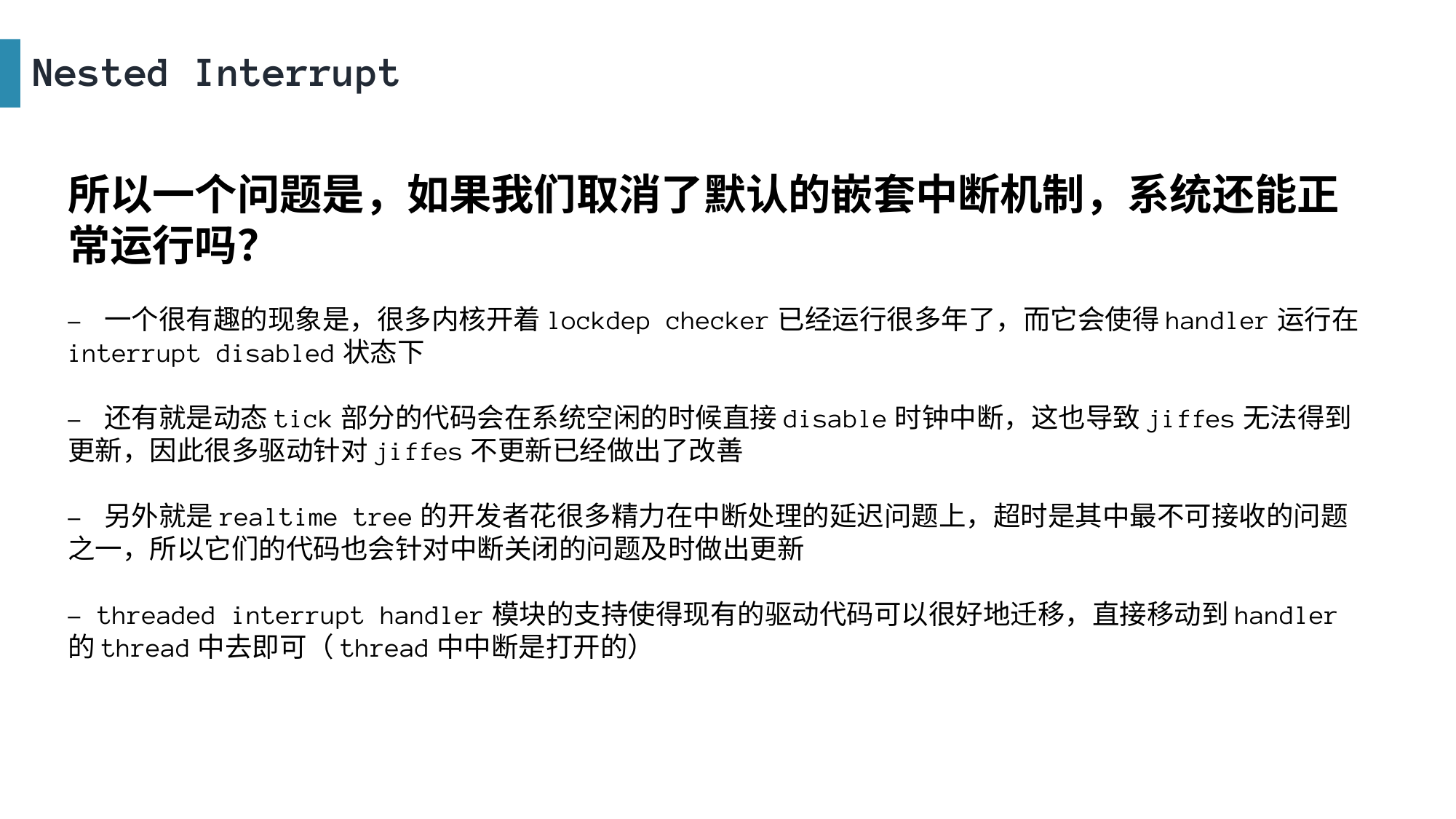

Nested Interrupt

所以一个问题是，如果我们取消了默认的嵌套中断机制，系统还能正常运行吗？

- 一个很有趣的现象是，很多内核开着lockdep checker已经运行很多年了，而它会使得handler运行在interrupt disabled状态下

- 还有就是动态tick部分的代码会在系统空闲的时候直接disable时钟中断，这也导致jiffes无法得到更新，因此很多驱动针对jiffes不更新已经做出了改善

- 另外就是realtime tree的开发者花很多精力在中断处理的延迟问题上，超时是其中最不可接收的问题之一，所以它们的代码也会针对中断关闭的问题及时做出更新

- threaded interrupt handler模块的支持使得现有的驱动代码可以很好地迁移，直接移动到handler的thread中去即可（thread中中断是打开的）